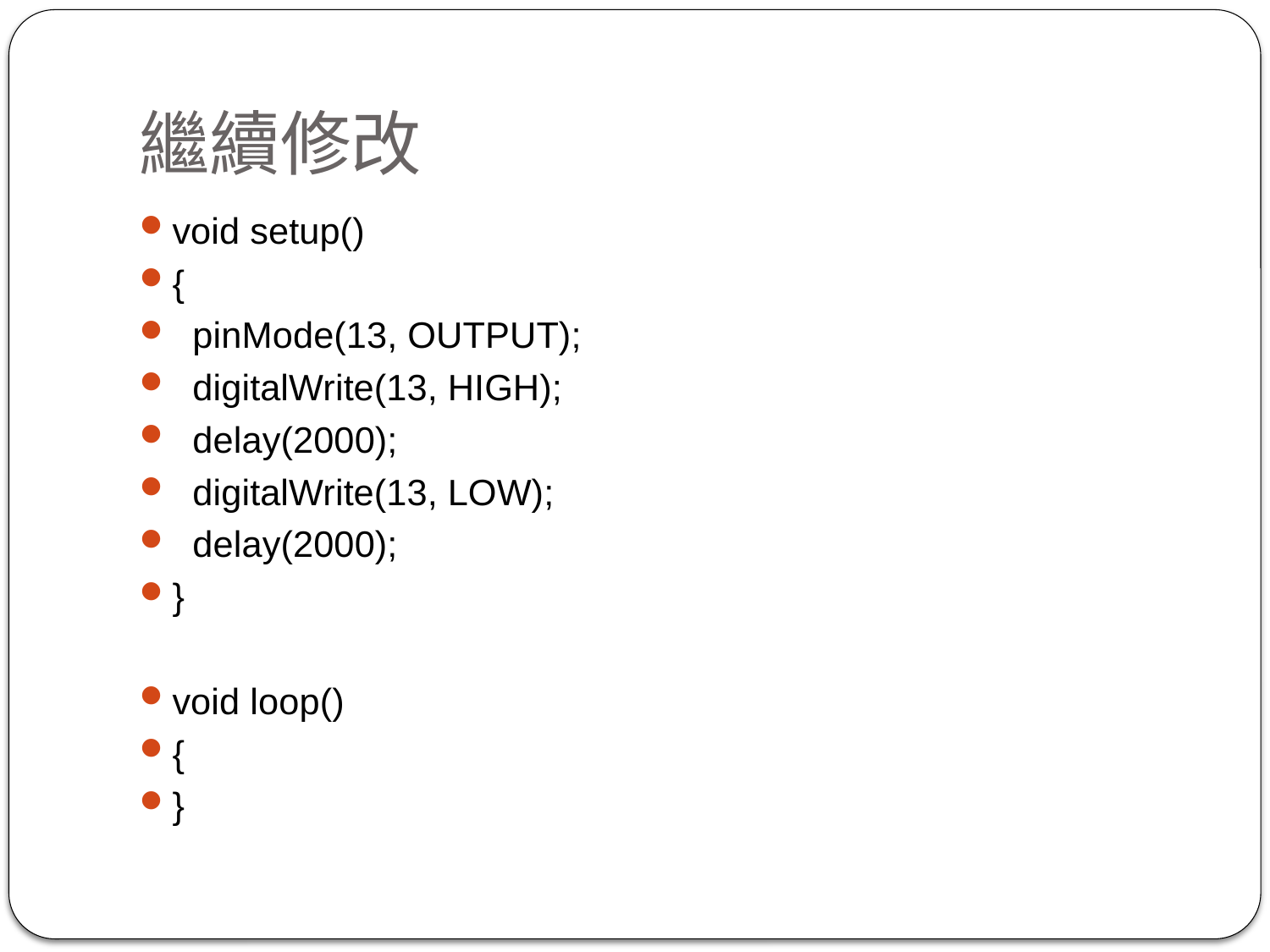

# 繼續修改
void setup()
{
  pinMode(13, OUTPUT);
  digitalWrite(13, HIGH);
  delay(2000);
  digitalWrite(13, LOW);
  delay(2000);
}

void loop()
{
}